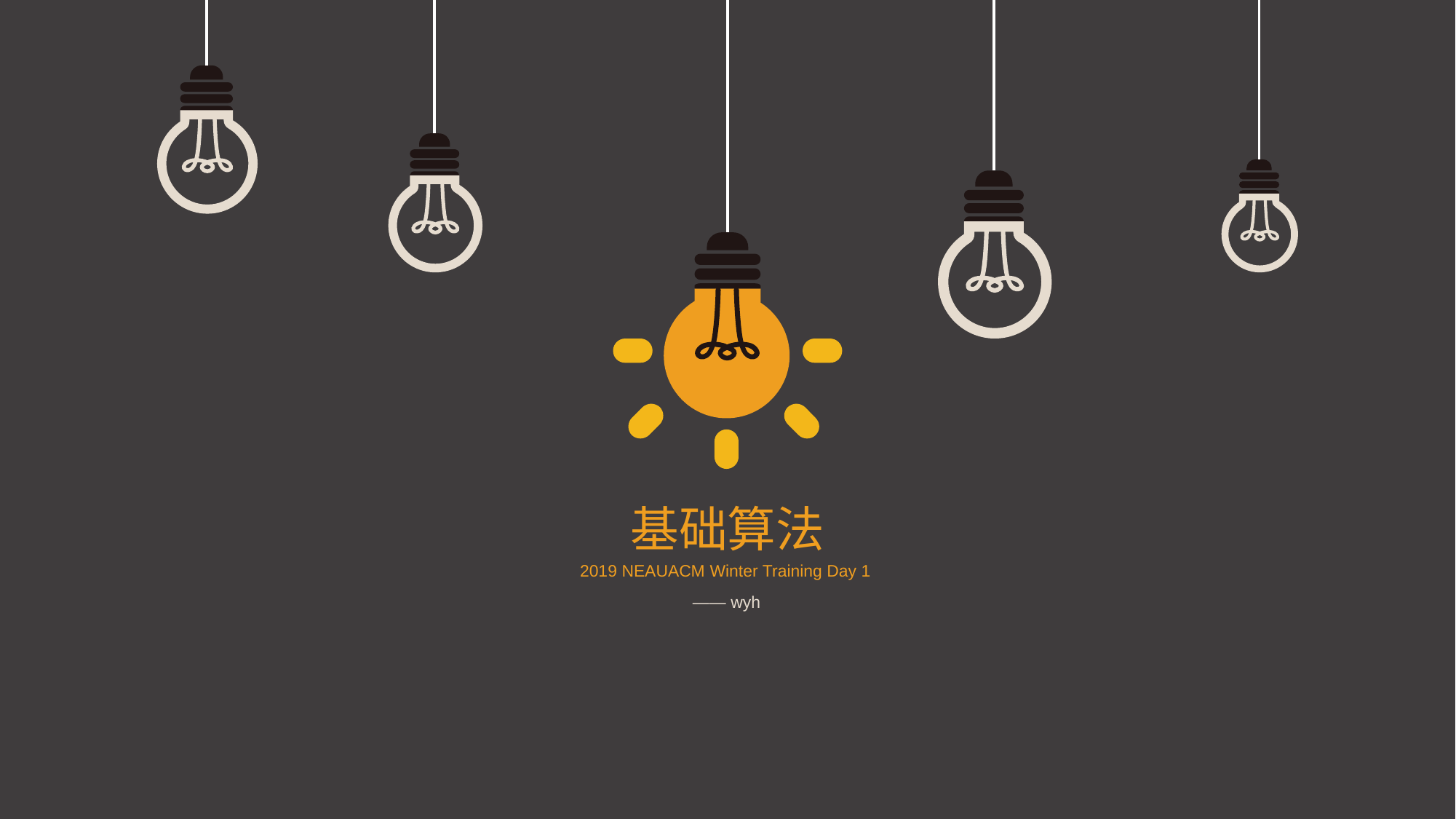

基础算法
2019 NEAUACM Winter Training Day 1
—— wyh